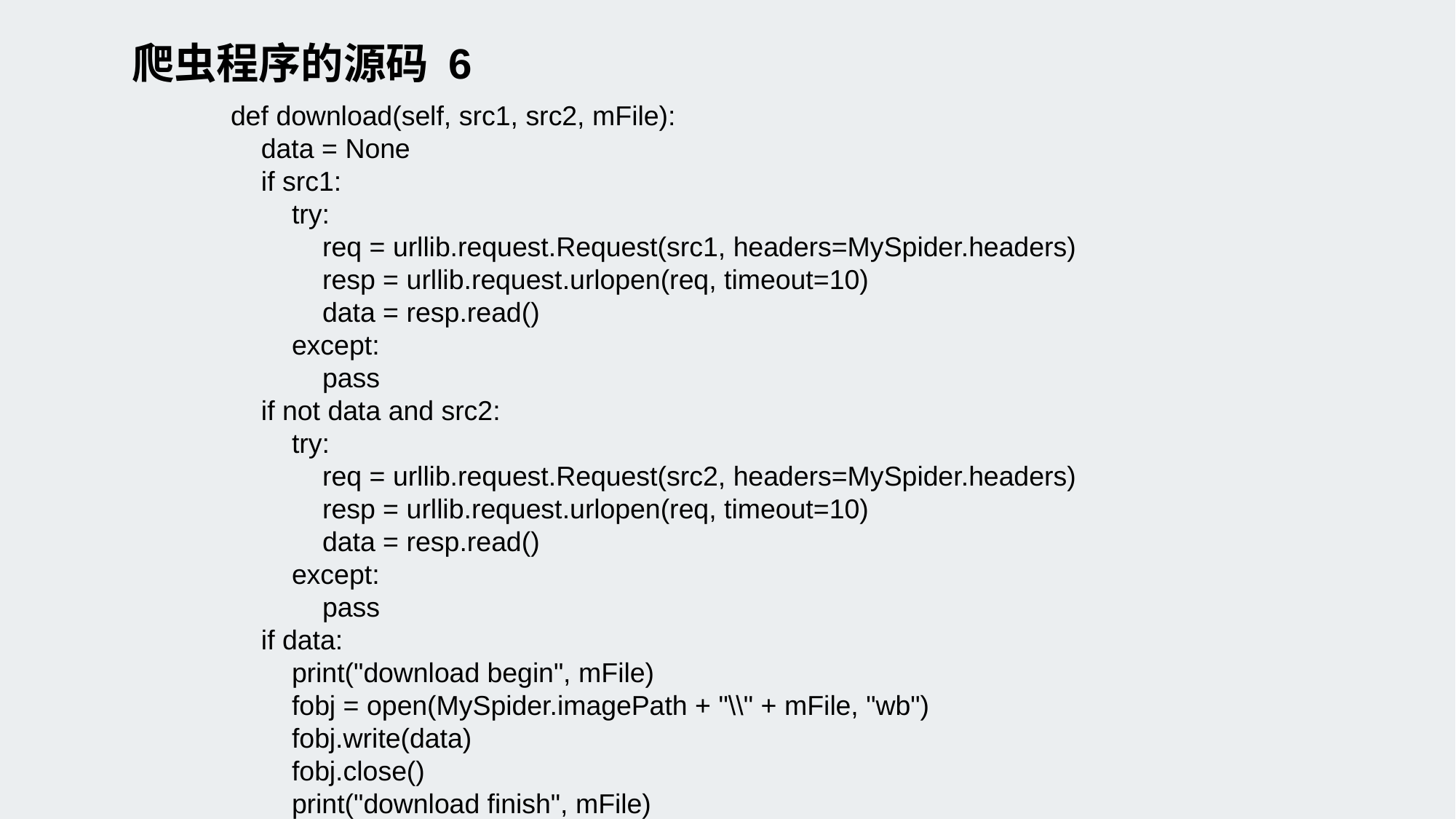

# 爬虫程序的源码 6

    def download(self, src1, src2, mFile):
        data = None
        if src1:
            try:
                req = urllib.request.Request(src1, headers=MySpider.headers)
                resp = urllib.request.urlopen(req, timeout=10)
                data = resp.read()
            except:
                pass
        if not data and src2:
            try:
                req = urllib.request.Request(src2, headers=MySpider.headers)
                resp = urllib.request.urlopen(req, timeout=10)
                data = resp.read()
            except:
                pass
        if data:
            print("download begin", mFile)
            fobj = open(MySpider.imagePath + "\\" + mFile, "wb")
            fobj.write(data)
            fobj.close()
            print("download finish", mFile)